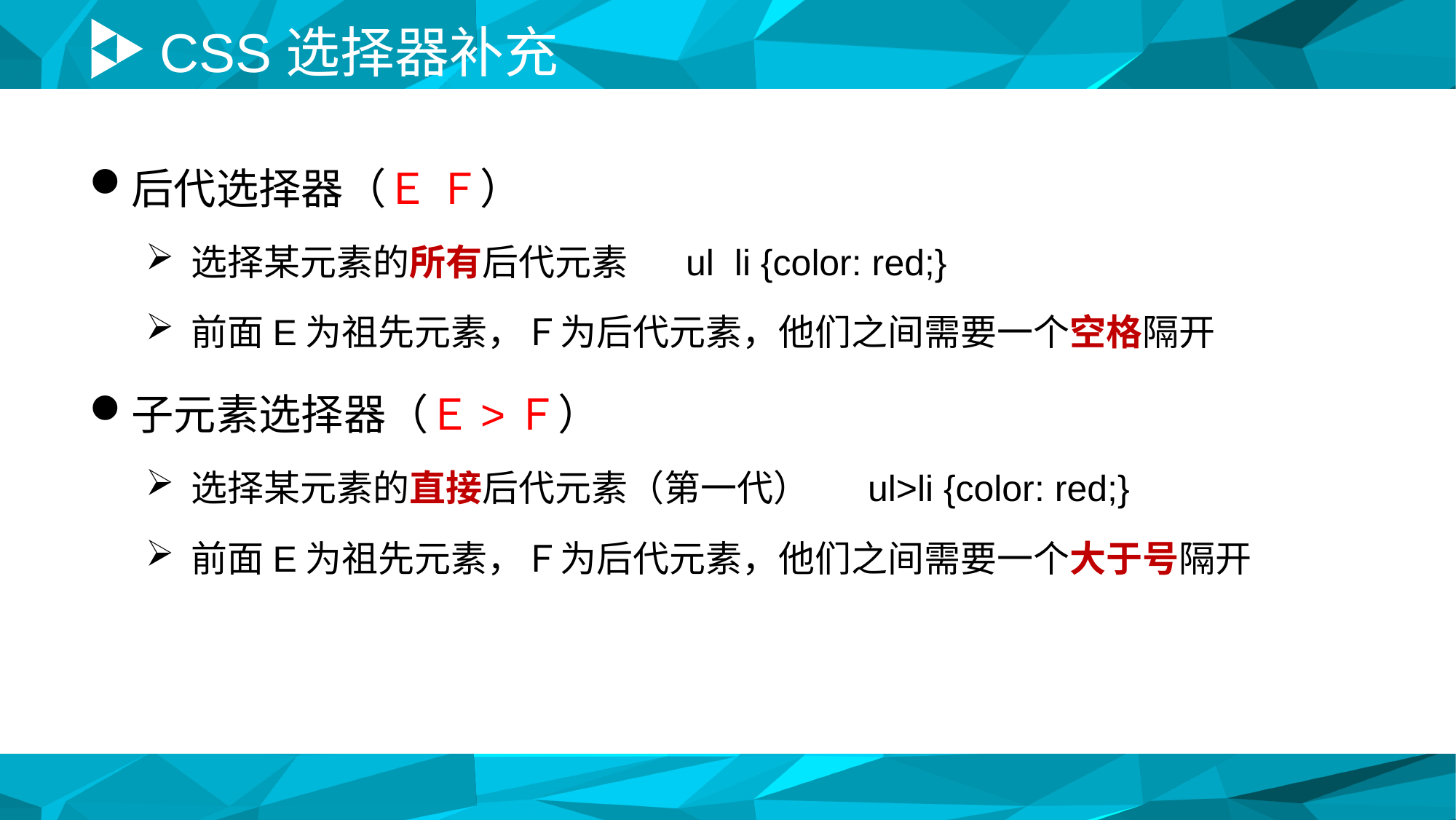

# CSS选择器补充
后代选择器（Ｅ Ｆ）
选择某元素的所有后代元素      ul  li {color: red;}
前面E为祖先元素，Ｆ为后代元素，他们之间需要一个空格隔开
子元素选择器（Ｅ>Ｆ）
选择某元素的直接后代元素（第一代）      ul>li {color: red;}
前面E为祖先元素，Ｆ为后代元素，他们之间需要一个大于号隔开